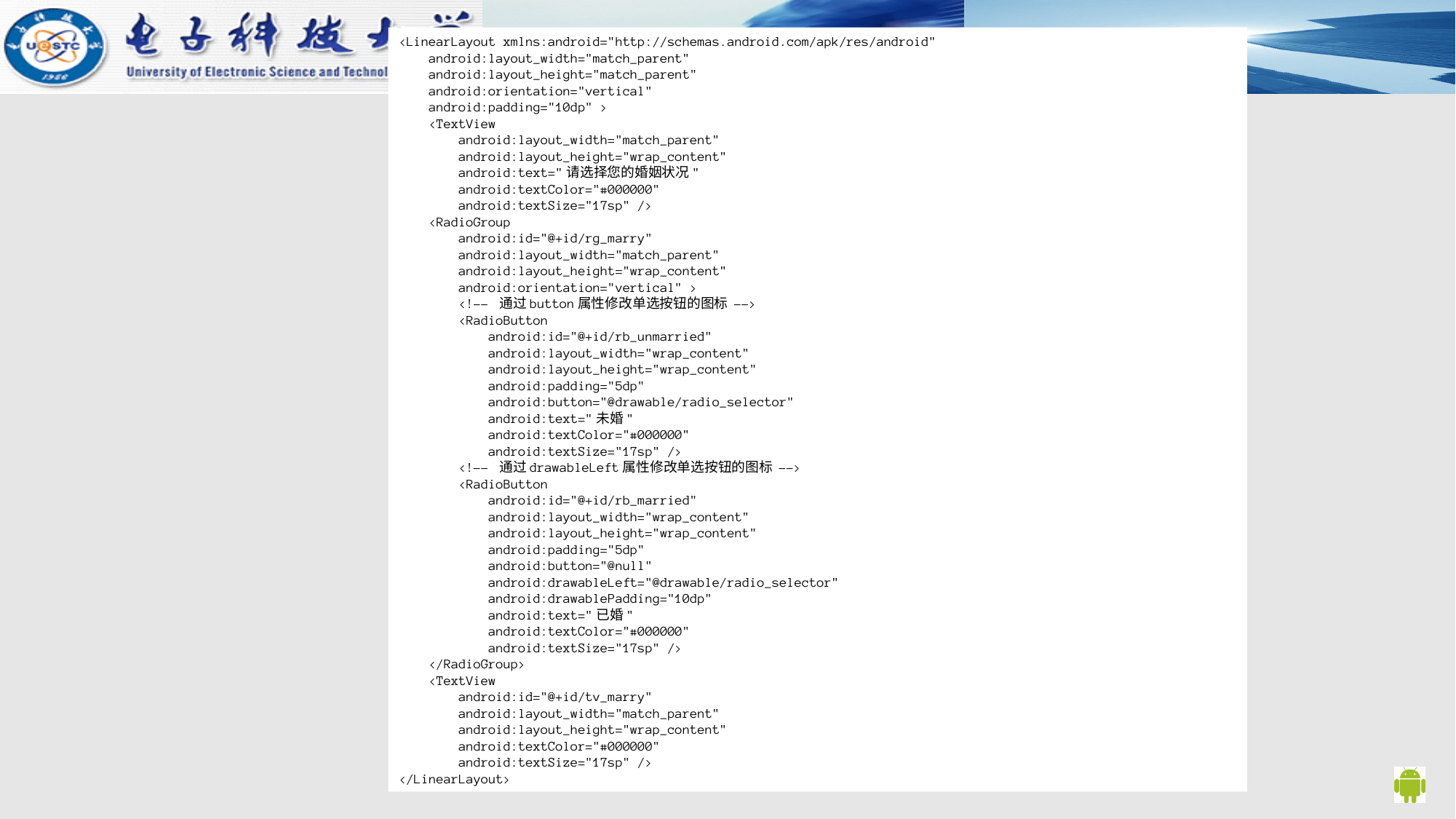

<LinearLayout xmlns:android="http://schemas.android.com/apk/res/android"
    android:layout_width="match_parent"
    android:layout_height="match_parent"
    android:orientation="vertical"
    android:padding="10dp" >
    <TextView
        android:layout_width="match_parent"
        android:layout_height="wrap_content"
        android:text="请选择您的婚姻状况"
        android:textColor="#000000"
        android:textSize="17sp" />
    <RadioGroup
        android:id="@+id/rg_marry"
        android:layout_width="match_parent"
        android:layout_height="wrap_content"
        android:orientation="vertical" >
        <!-- 通过button属性修改单选按钮的图标 -->
        <RadioButton
            android:id="@+id/rb_unmarried"
            android:layout_width="wrap_content"
            android:layout_height="wrap_content"
            android:padding="5dp"
            android:button="@drawable/radio_selector"
            android:text="未婚"
            android:textColor="#000000"
            android:textSize="17sp" />
        <!-- 通过drawableLeft属性修改单选按钮的图标 -->
        <RadioButton
            android:id="@+id/rb_married"
            android:layout_width="wrap_content"
            android:layout_height="wrap_content"
            android:padding="5dp"
            android:button="@null"
            android:drawableLeft="@drawable/radio_selector"
            android:drawablePadding="10dp"
            android:text="已婚"
            android:textColor="#000000"
            android:textSize="17sp" />
    </RadioGroup>
    <TextView
        android:id="@+id/tv_marry"
        android:layout_width="match_parent"
        android:layout_height="wrap_content"
        android:textColor="#000000"
        android:textSize="17sp" />
</LinearLayout>